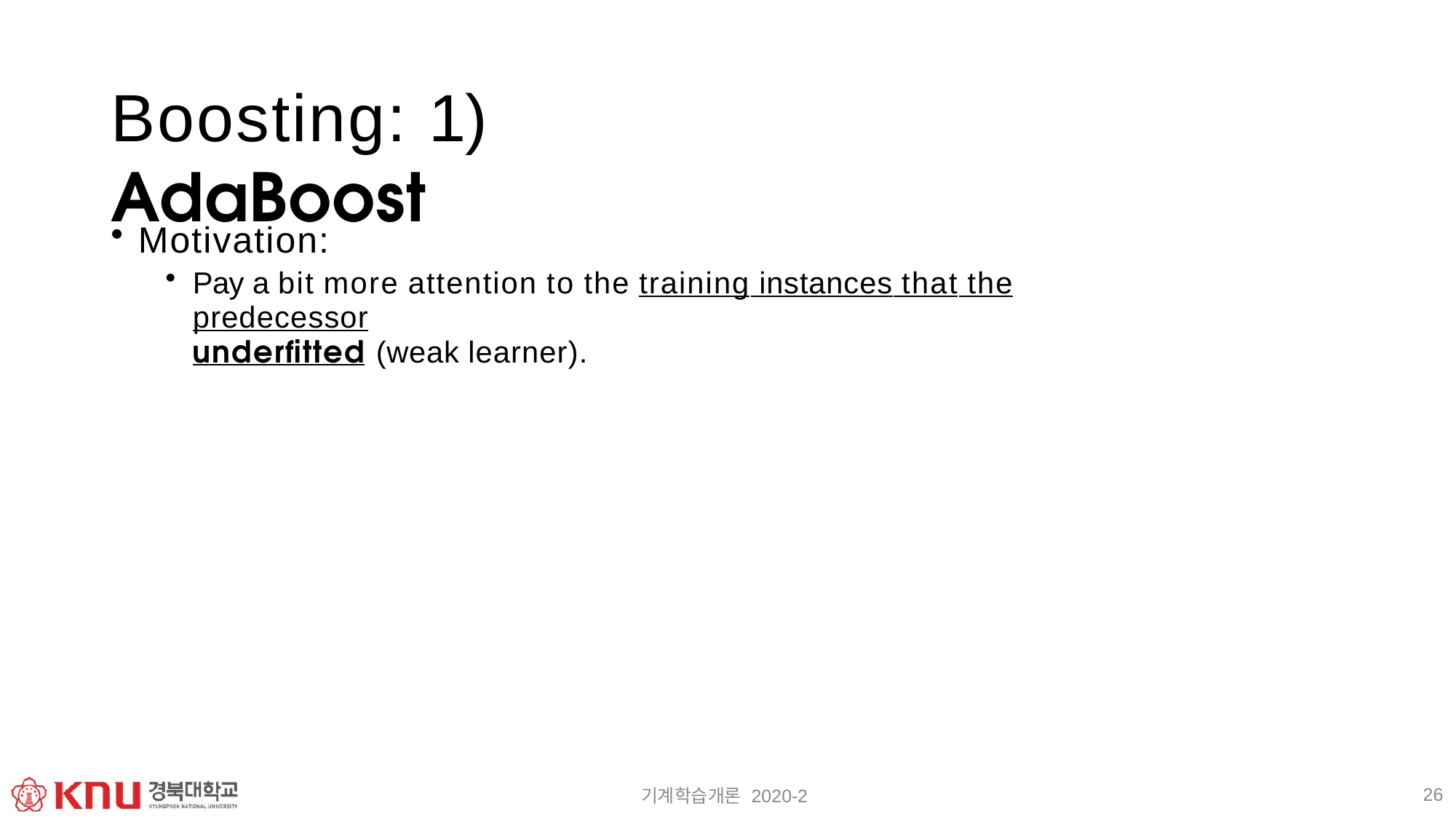

# Boosting: 1) AdaBoost
Motivation:
Pay a bit more attention to the training instances that the predecessor
underfitted (weak learner).
26
기계학습개론 2020-2